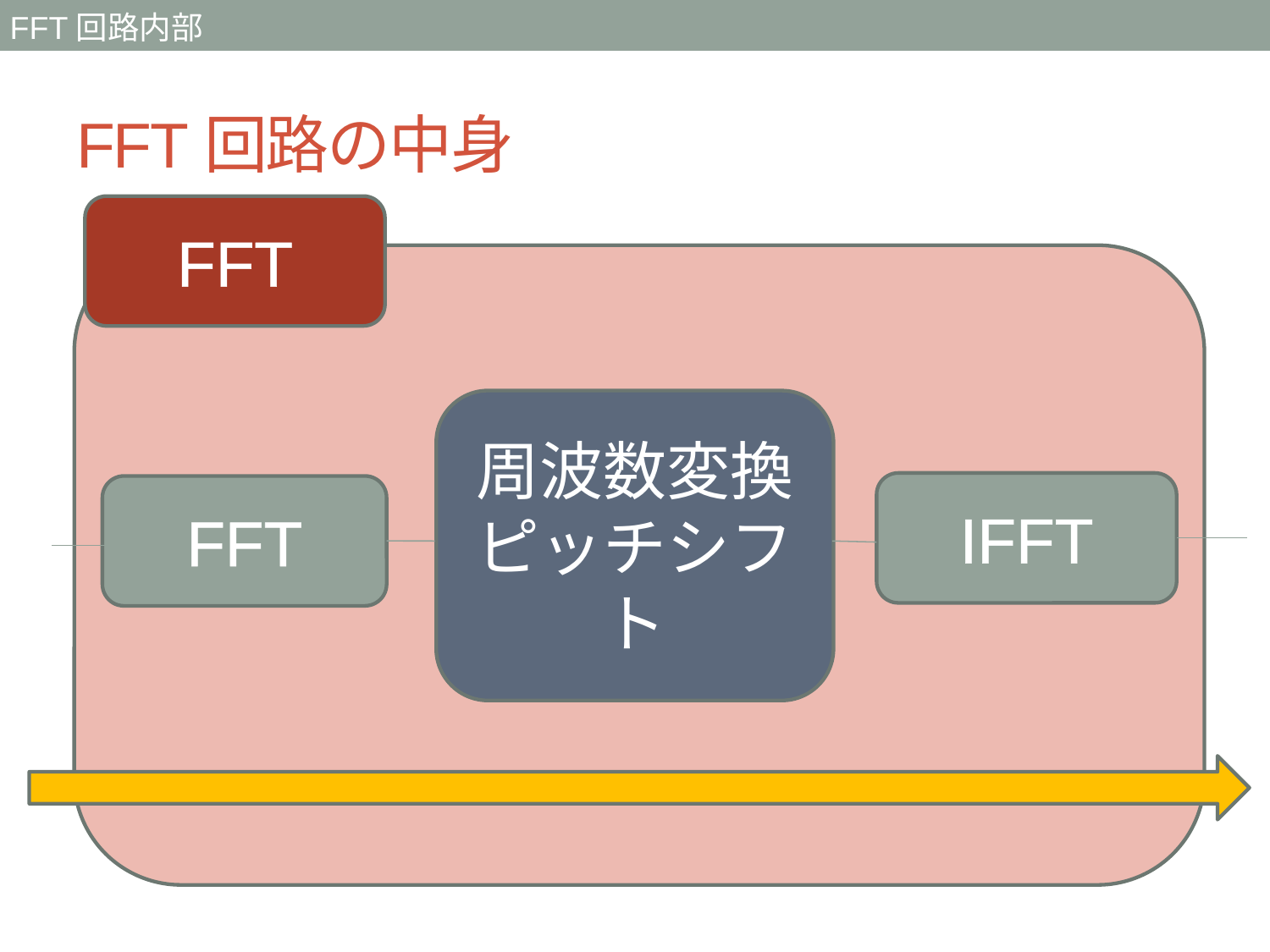

FFT回路内部
# FFT回路の中身
FFT

周波数変換
ピッチシフト
IFFT
FFT